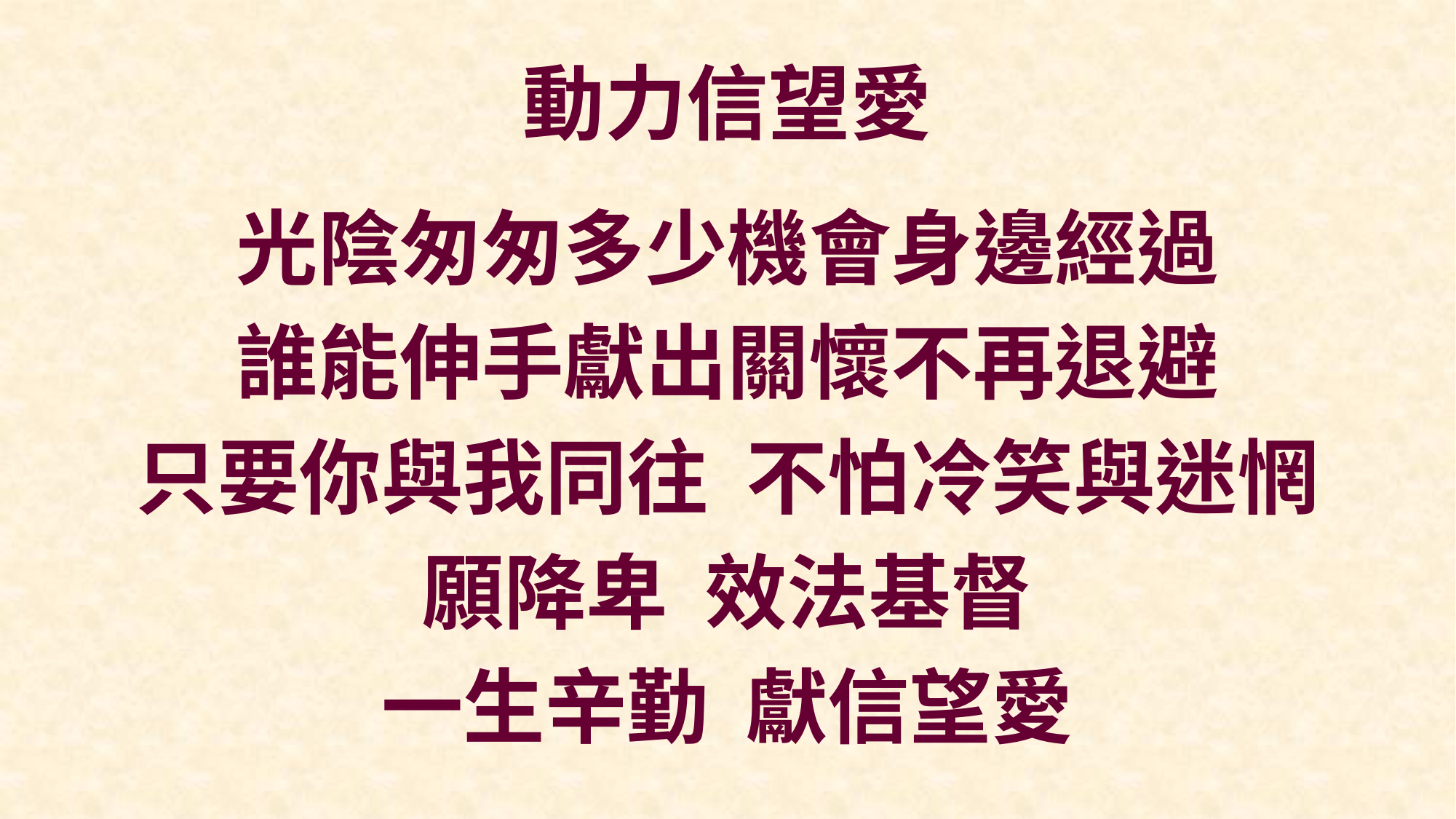

# 動力信望愛
光陰匆匆多少機會身邊經過
誰能伸手獻出關懷不再退避
只要你與我同往  不怕冷笑與迷惘
願降卑  效法基督
一生辛勤  獻信望愛